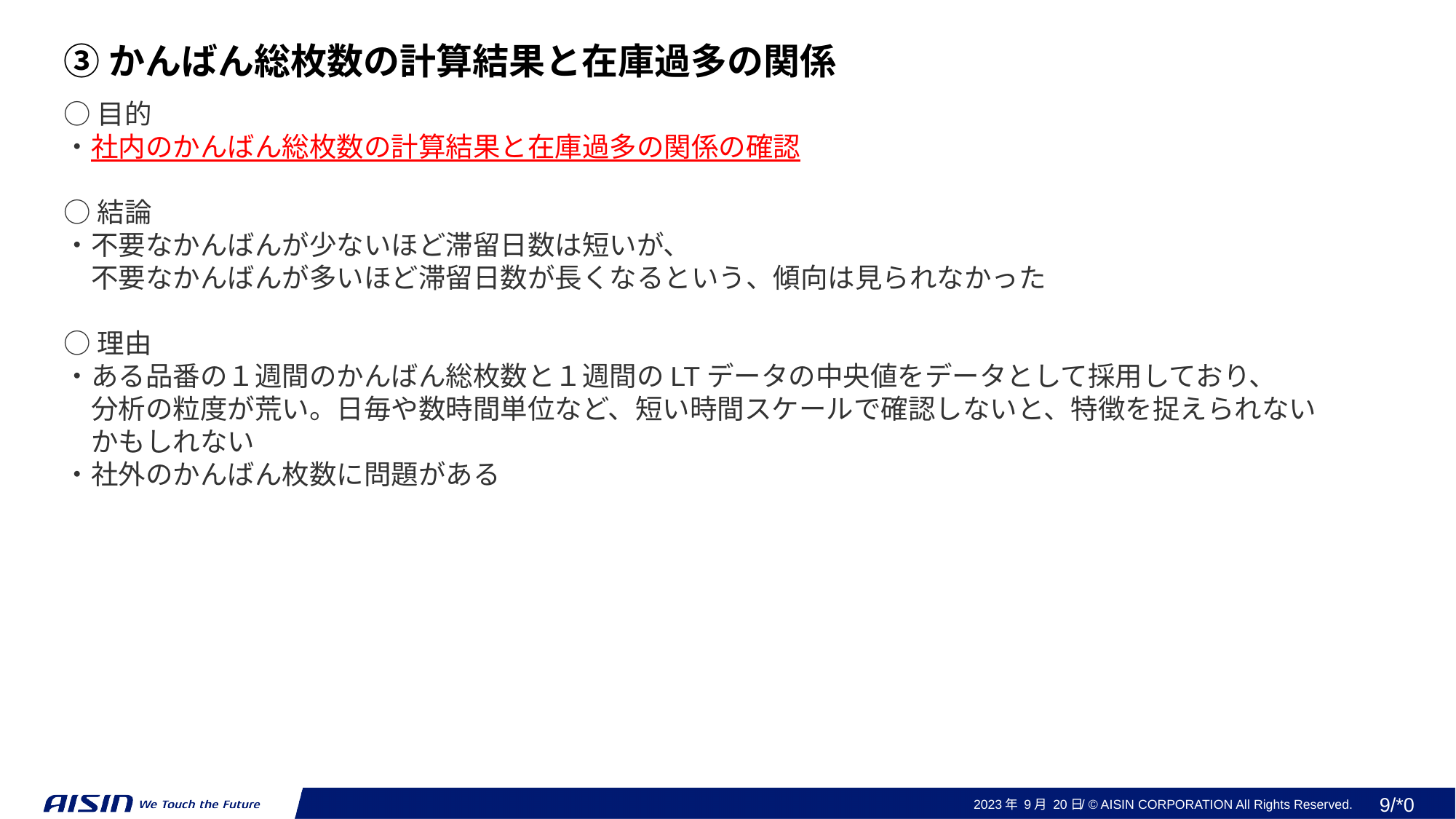

③かんばん総枚数の計算結果と在庫過多の関係

○目的
・社内のかんばん総枚数の計算結果と在庫過多の関係の確認

○結論
・不要なかんばんが少ないほど滞留日数は短いが、
　不要なかんばんが多いほど滞留日数が長くなるという、傾向は見られなかった

○理由
・ある品番の１週間のかんばん総枚数と１週間のLTデータの中央値をデータとして採用しており、
　分析の粒度が荒い。日毎や数時間単位など、短い時間スケールで確認しないと、特徴を捉えられない
　かもしれない
・社外のかんばん枚数に問題がある
2023年 9月 20日